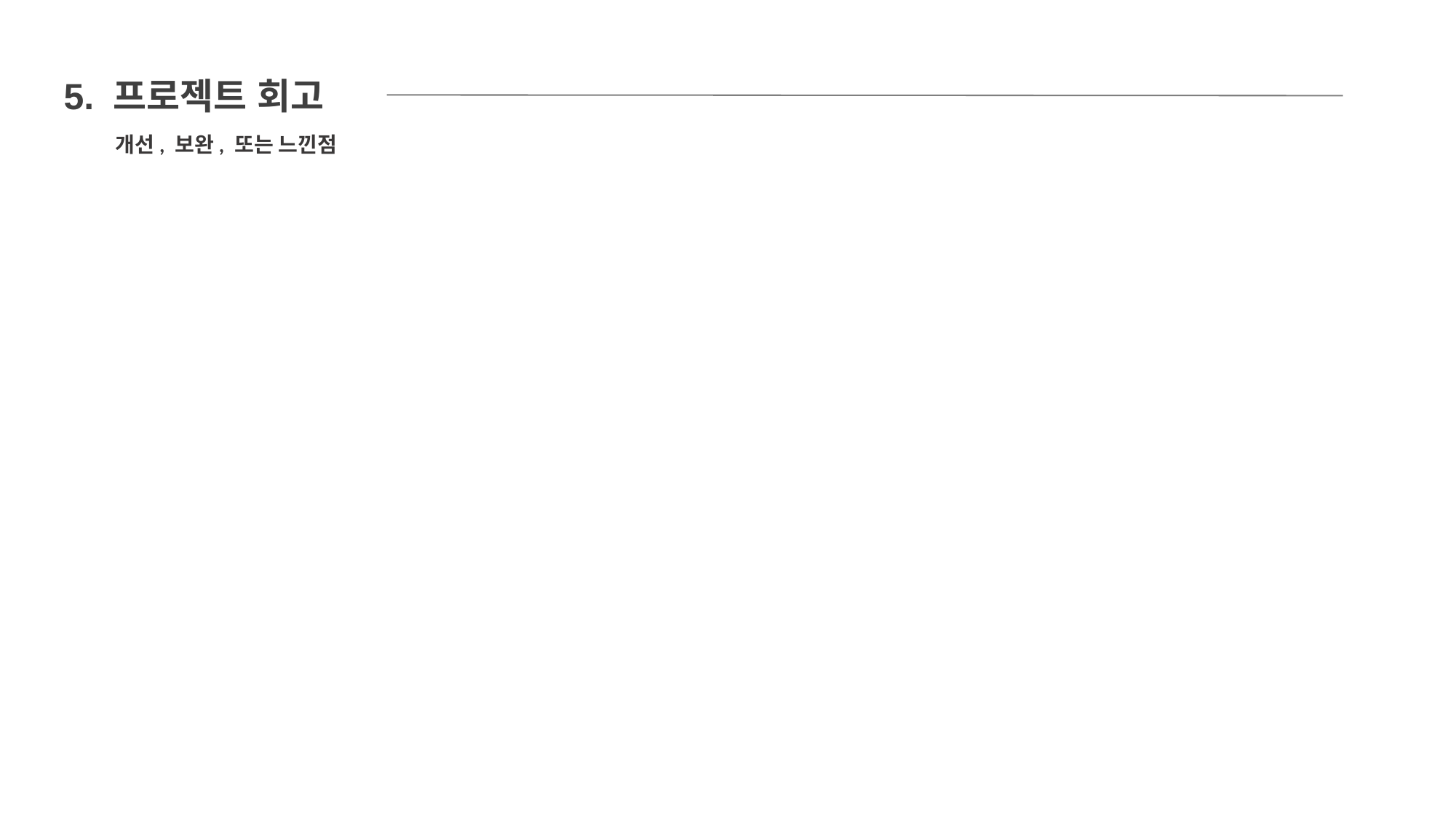

5. 프로젝트 회고
개선, 보완, 또는 느낀점